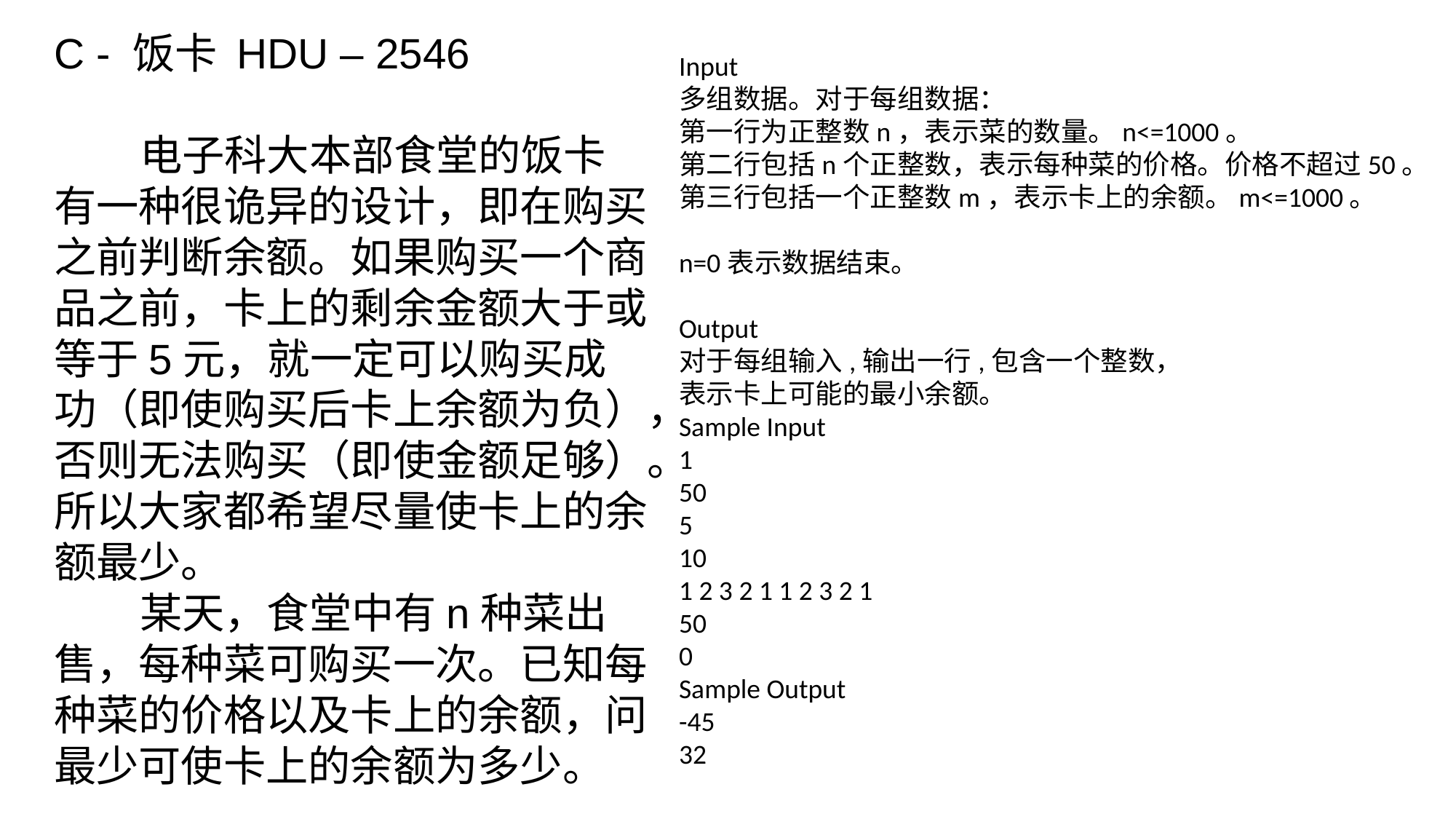

C - 饭卡 HDU – 2546

        电子科大本部食堂的饭卡有一种很诡异的设计，即在购买之前判断余额。如果购买一个商品之前，卡上的剩余金额大于或等于5元，就一定可以购买成功（即使购买后卡上余额为负），否则无法购买（即使金额足够）。所以大家都希望尽量使卡上的余额最少。
        某天，食堂中有n种菜出售，每种菜可购买一次。已知每种菜的价格以及卡上的余额，问最少可使卡上的余额为多少。
Input
多组数据。对于每组数据：
第一行为正整数n，表示菜的数量。n<=1000。
第二行包括n个正整数，表示每种菜的价格。价格不超过50。
第三行包括一个正整数m，表示卡上的余额。m<=1000。

n=0表示数据结束。

Output
对于每组输入,输出一行,包含一个整数，
表示卡上可能的最小余额。
Sample Input
1
50
5
10
1 2 3 2 1 1 2 3 2 1
50
0
Sample Output
-45
32